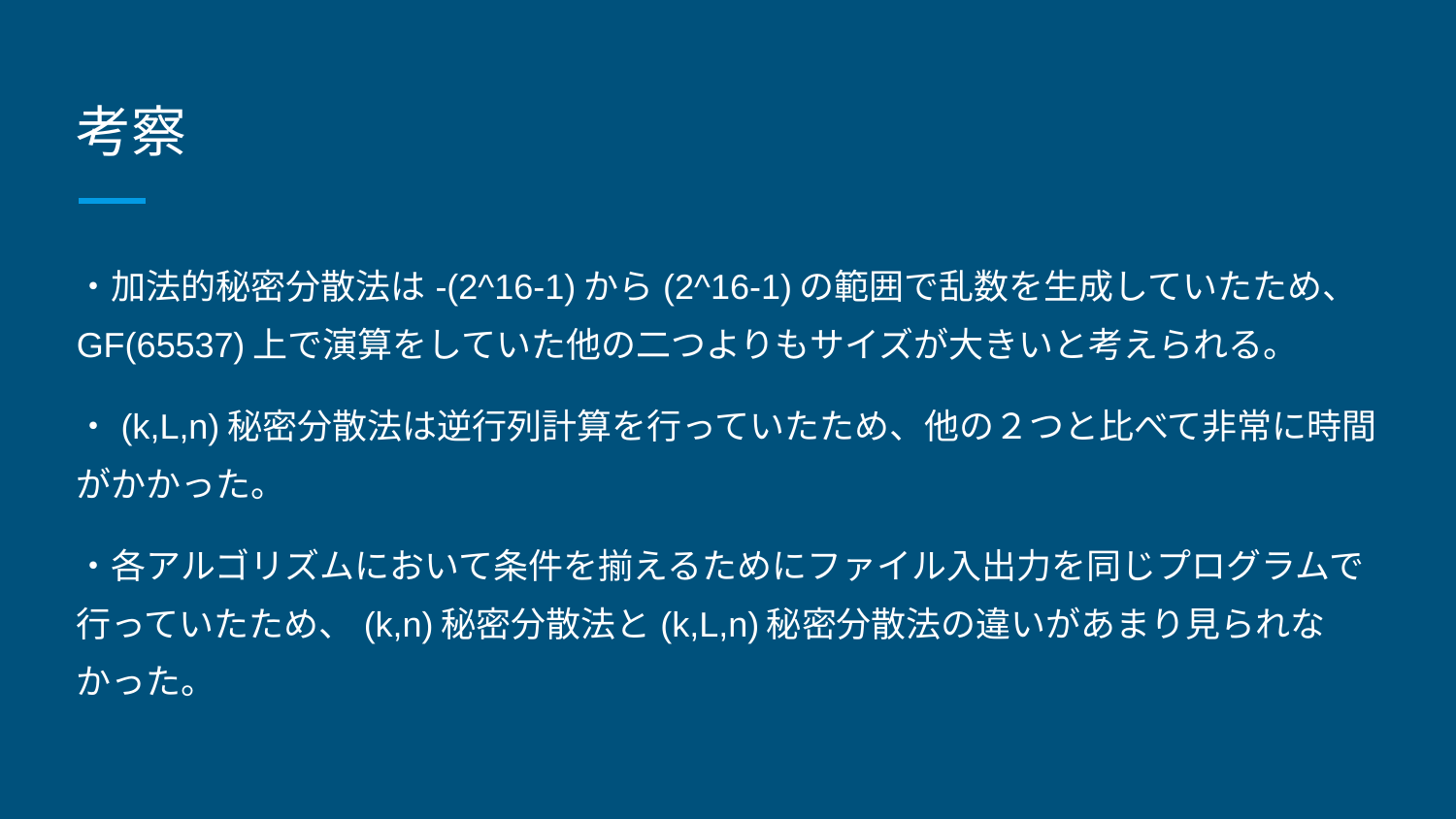

# 考察
・加法的秘密分散法は-(2^16-1)から(2^16-1)の範囲で乱数を生成していたため、GF(65537)上で演算をしていた他の二つよりもサイズが大きいと考えられる。
・(k,L,n)秘密分散法は逆行列計算を行っていたため、他の２つと比べて非常に時間がかかった。
・各アルゴリズムにおいて条件を揃えるためにファイル入出力を同じプログラムで行っていたため、(k,n)秘密分散法と(k,L,n)秘密分散法の違いがあまり見られなかった。